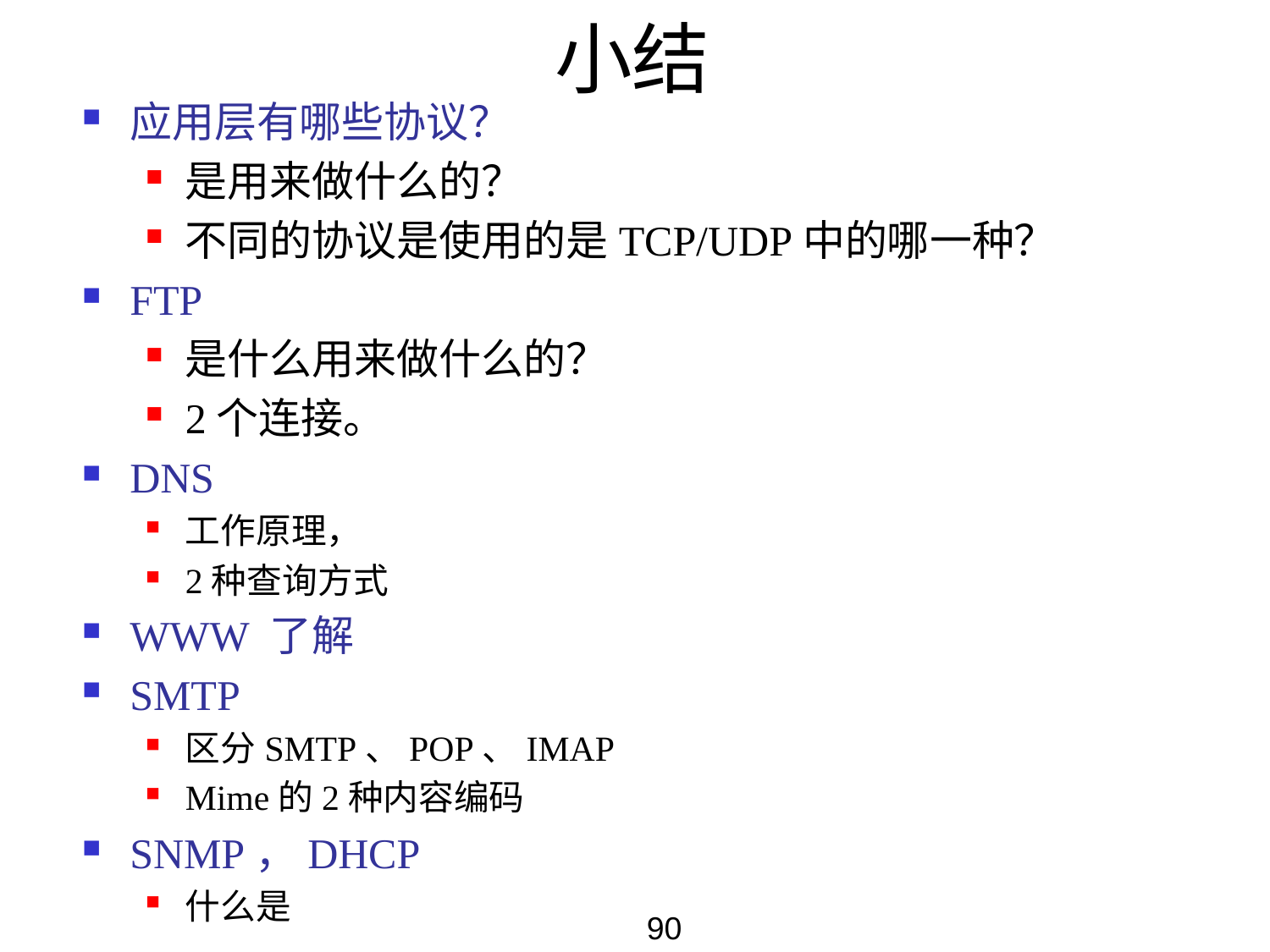

# 小结
应用层有哪些协议？
是用来做什么的？
不同的协议是使用的是TCP/UDP中的哪一种？
FTP
是什么用来做什么的？
2个连接。
DNS
工作原理，
2种查询方式
WWW 了解
SMTP
区分SMTP、POP、IMAP
Mime的2种内容编码
SNMP，DHCP
什么是
90